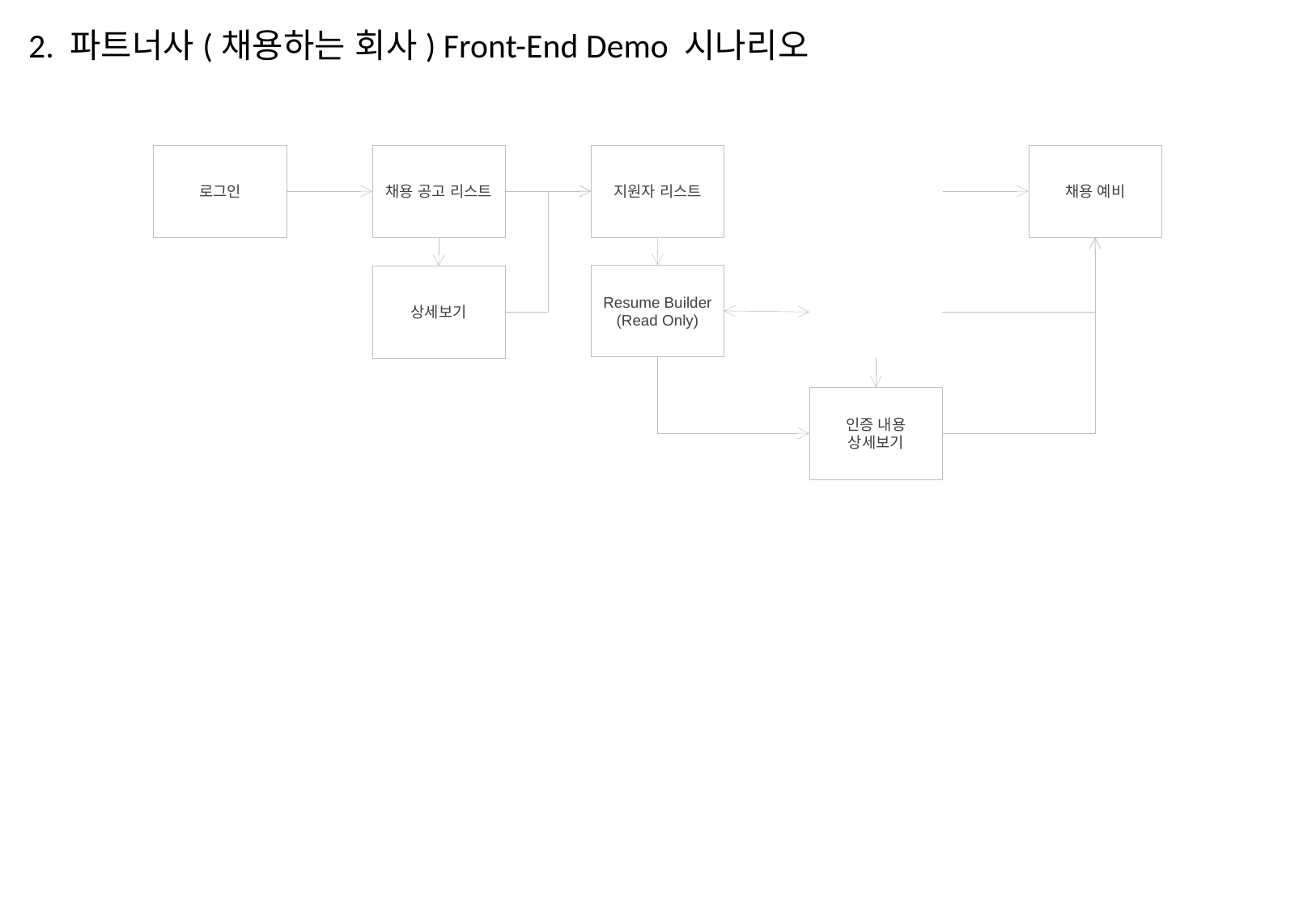

# 2. 파트너사(채용하는 회사) Front-End Demo 시나리오
로그인
채용 공고 리스트
지원자 리스트
채용 예비
Resume Builder
(Read Only)
상세보기
인증 내용
상세보기